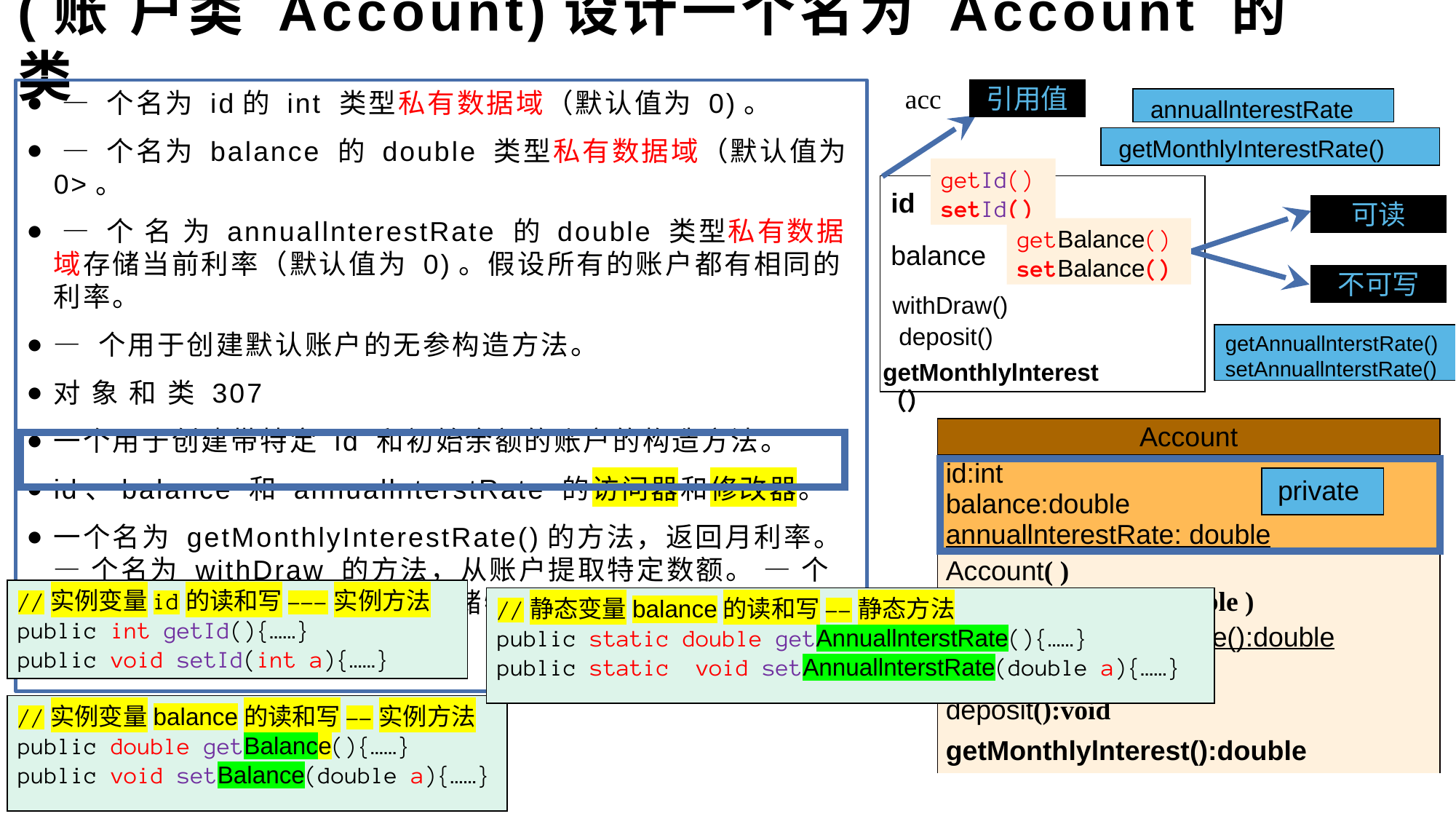

# (账 户类 Account)设计一个名为 Account 的类
acc
 — 个名为 id的 int 类型私有数据域（默认值为 0)。
 — 个名为 balance 的 double 类型私有数据域（默认值为 0>。
 — 个 名 为 annuallnterestRate 的 double 类型私有数据域存储当前利率（默认值为 0)。假设所有的账户都有相同的利率。
— 个用于创建默认账户的无参构造方法。
对 象 和 类 307
一个用于创建带特定 id 和初始余额的账户的构造方法。
id、balance 和 annuallnterstRate 的访问器和修改器。
一个名为 getMonthlyInterestRate()的方法，返回月利率。 — 个名为 withDraw 的方法，从账户提取特定数额。 — 个名为 deposit 的方法向账户存储特定数额。

引用值
 annuallnterestRate
 getMonthlyInterestRate()
getId()
setId()

id
可读
getBalance()
setBalance()
balance
不可写
withDraw()
deposit()
getAnnuallnterstRate()
setAnnuallnterstRate()
getMonthlylnterest（）
| Account |
| --- |
| id:int balance:double annuallnterestRate: double |
| Account( ) Account( a:int , b:double ) |
| getMonthlyInterestRate():double |
| withDraw():void |
| deposit():void |
| getMonthlylnterest():double |

 private
//实例变量id的读和写---实例方法
public int getId(){……}
public void setId(int a){……}
//静态变量balance的读和写--静态方法
public static double getAnnuallnterstRate(){……}
public static  void setAnnuallnterstRate(double a){……}
//实例变量balance的读和写--实例方法
public double getBalance(){……}
public void setBalance(double a){……}